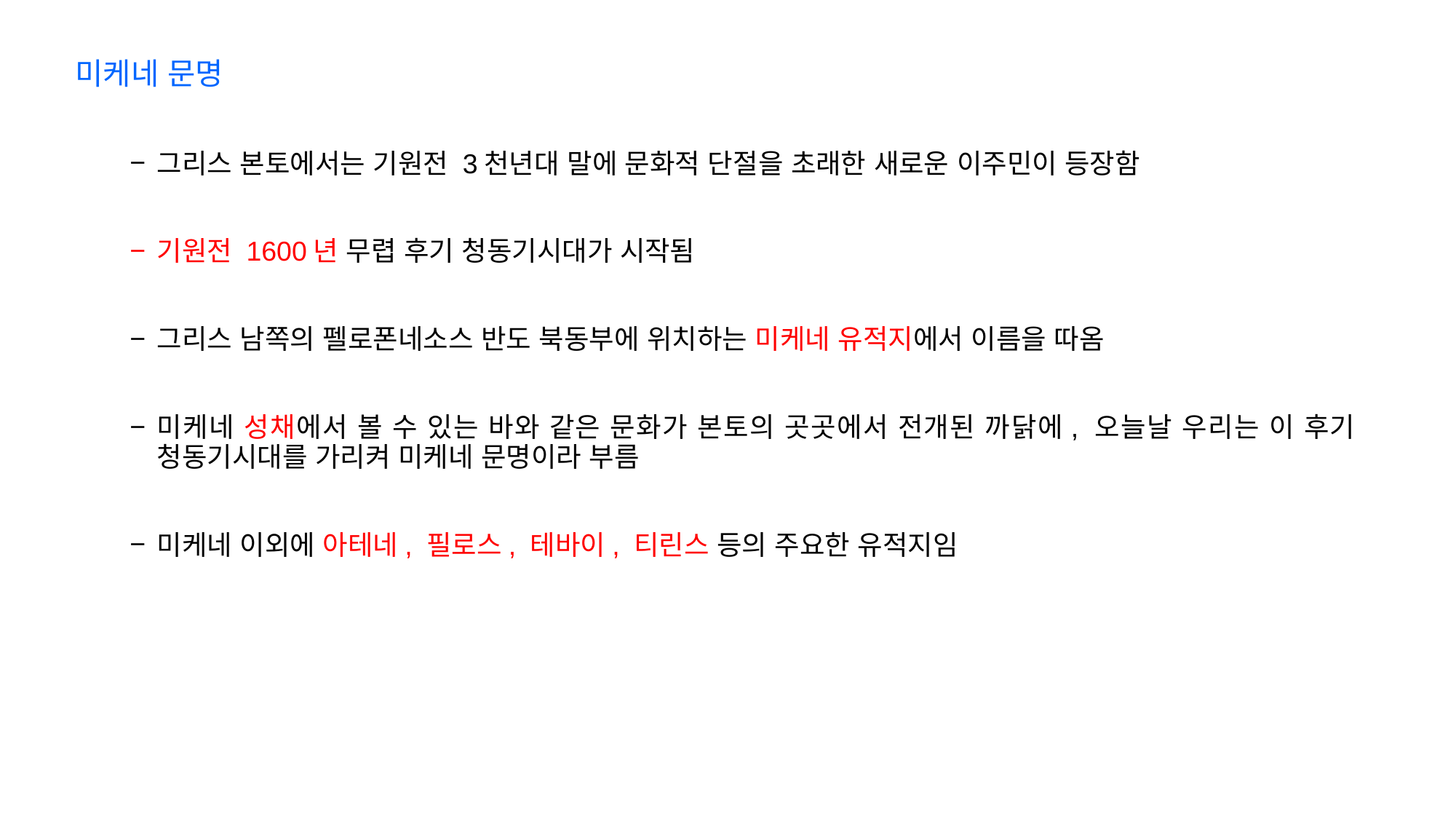

미케네 문명

그리스 본토에서는 기원전 3천년대 말에 문화적 단절을 초래한 새로운 이주민이 등장함

기원전 1600년 무렵 후기 청동기시대가 시작됨

그리스 남쪽의 펠로폰네소스 반도 북동부에 위치하는 미케네 유적지에서 이름을 따옴

미케네 성채에서 볼 수 있는 바와 같은 문화가 본토의 곳곳에서 전개된 까닭에, 오늘날 우리는 이 후기 청동기시대를 가리켜 미케네 문명이라 부름

미케네 이외에 아테네, 필로스, 테바이, 티린스 등의 주요한 유적지임